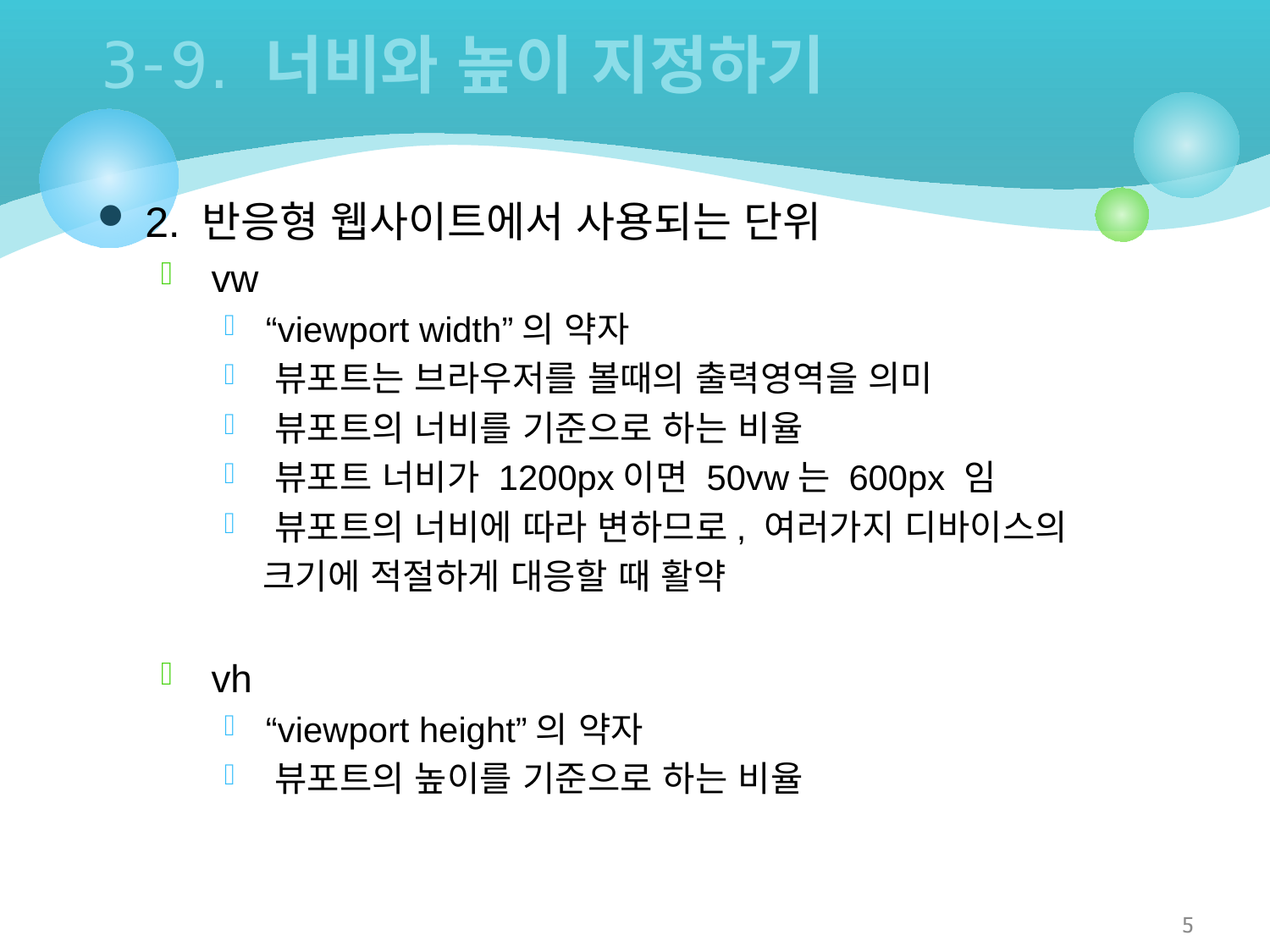

3-9. 너비와 높이 지정하기
2. 반응형 웹사이트에서 사용되는 단위
 vw
 “viewport width”의 약자
 뷰포트는 브라우저를 볼때의 출력영역을 의미
 뷰포트의 너비를 기준으로 하는 비율
 뷰포트 너비가 1200px이면 50vw는 600px 임
 뷰포트의 너비에 따라 변하므로, 여러가지 디바이스의
   크기에 적절하게 대응할 때 활약

 vh
 “viewport height”의 약자
 뷰포트의 높이를 기준으로 하는 비율

5